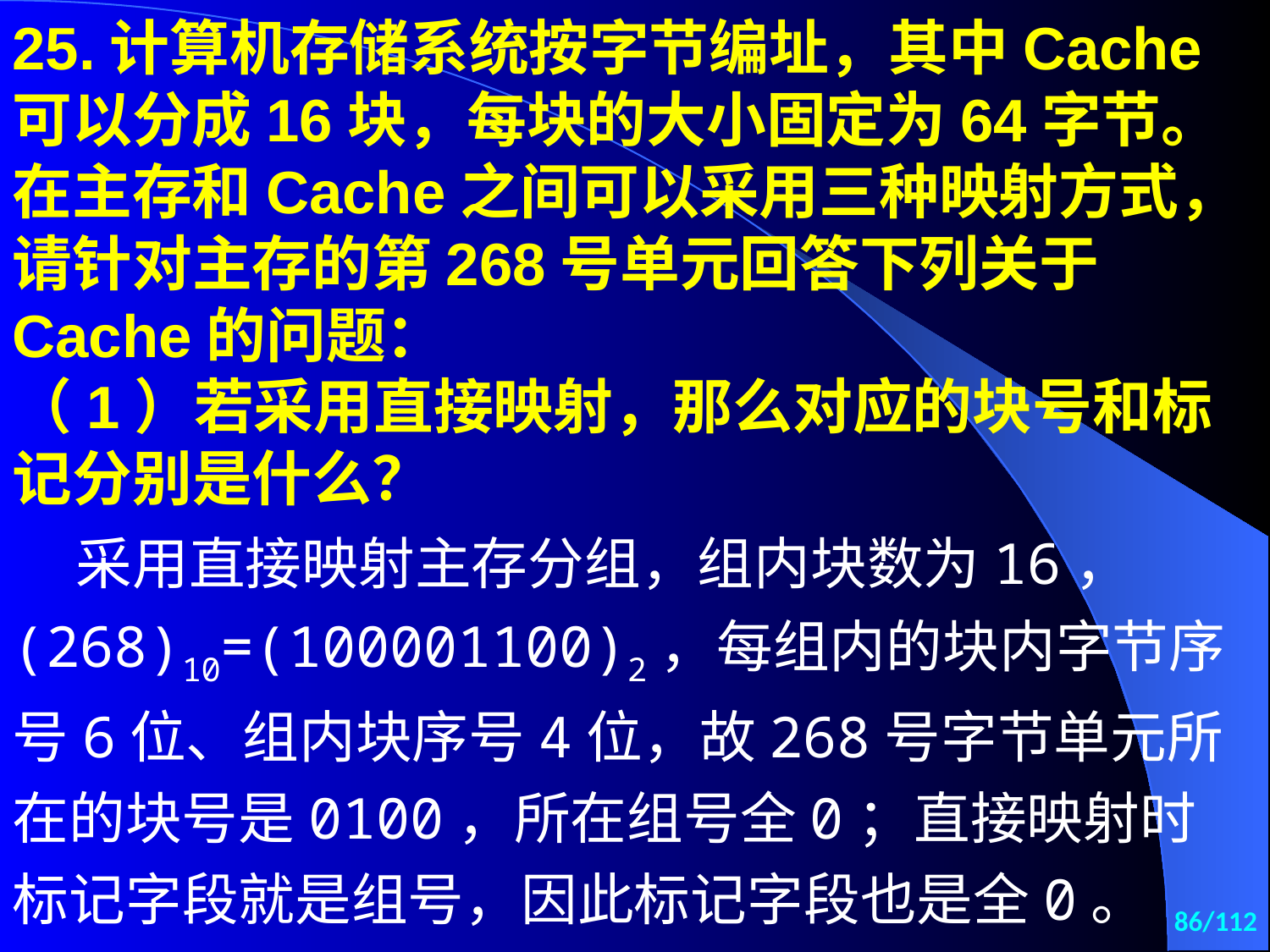

25.计算机存储系统按字节编址，其中Cache可以分成16块，每块的大小固定为64字节。在主存和Cache之间可以采用三种映射方式，请针对主存的第268号单元回答下列关于Cache的问题：
（1）若采用直接映射，那么对应的块号和标记分别是什么？
采用直接映射主存分组，组内块数为16，(268)10=(100001100)2，每组内的块内字节序号6位、组内块序号4位，故268号字节单元所在的块号是0100，所在组号全0；直接映射时标记字段就是组号，因此标记字段也是全0。
86/112